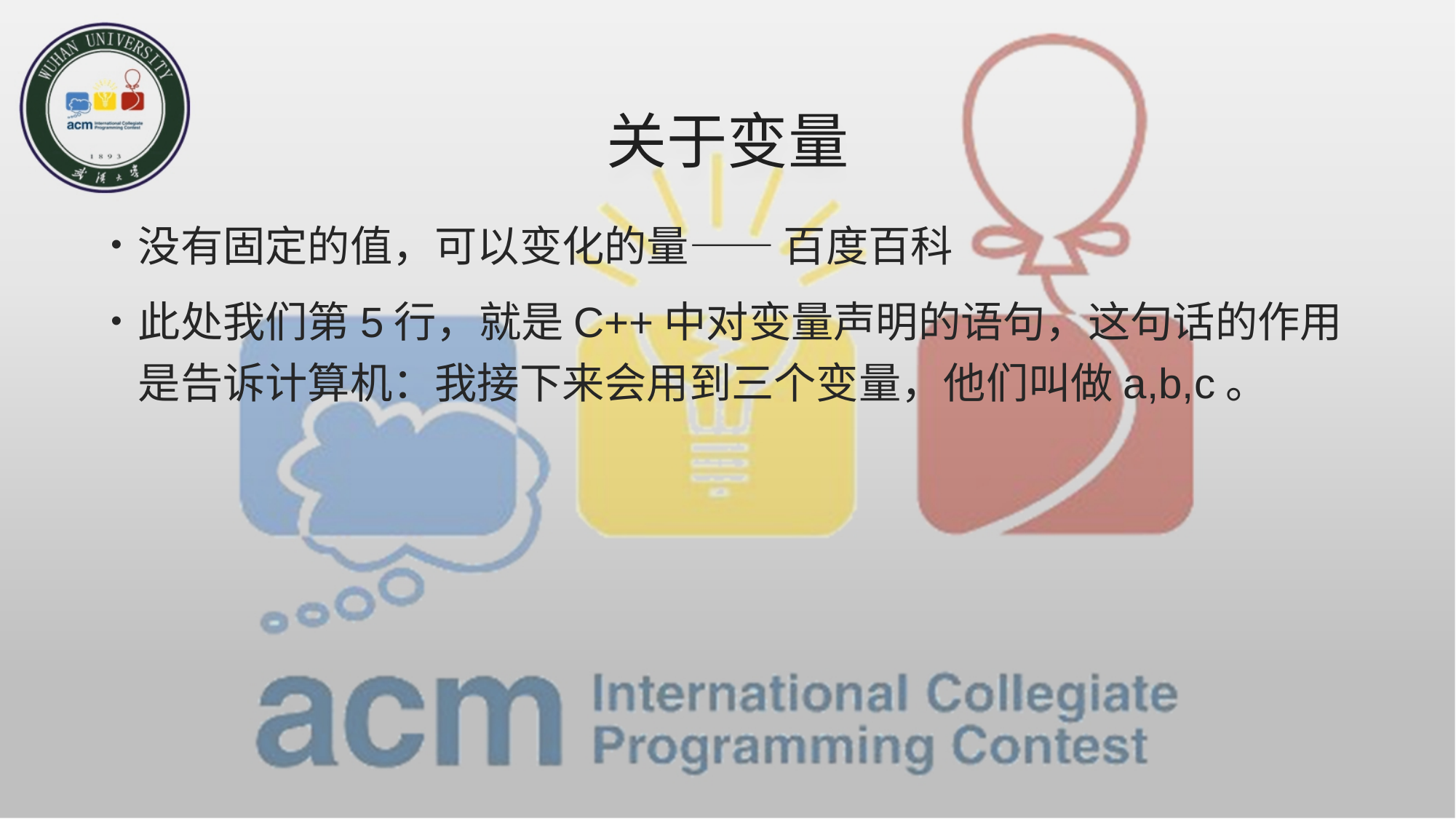

# 关于变量
没有固定的值，可以变化的量—— 百度百科
此处我们第5行，就是C++中对变量声明的语句，这句话的作用是告诉计算机：我接下来会用到三个变量，他们叫做a,b,c。